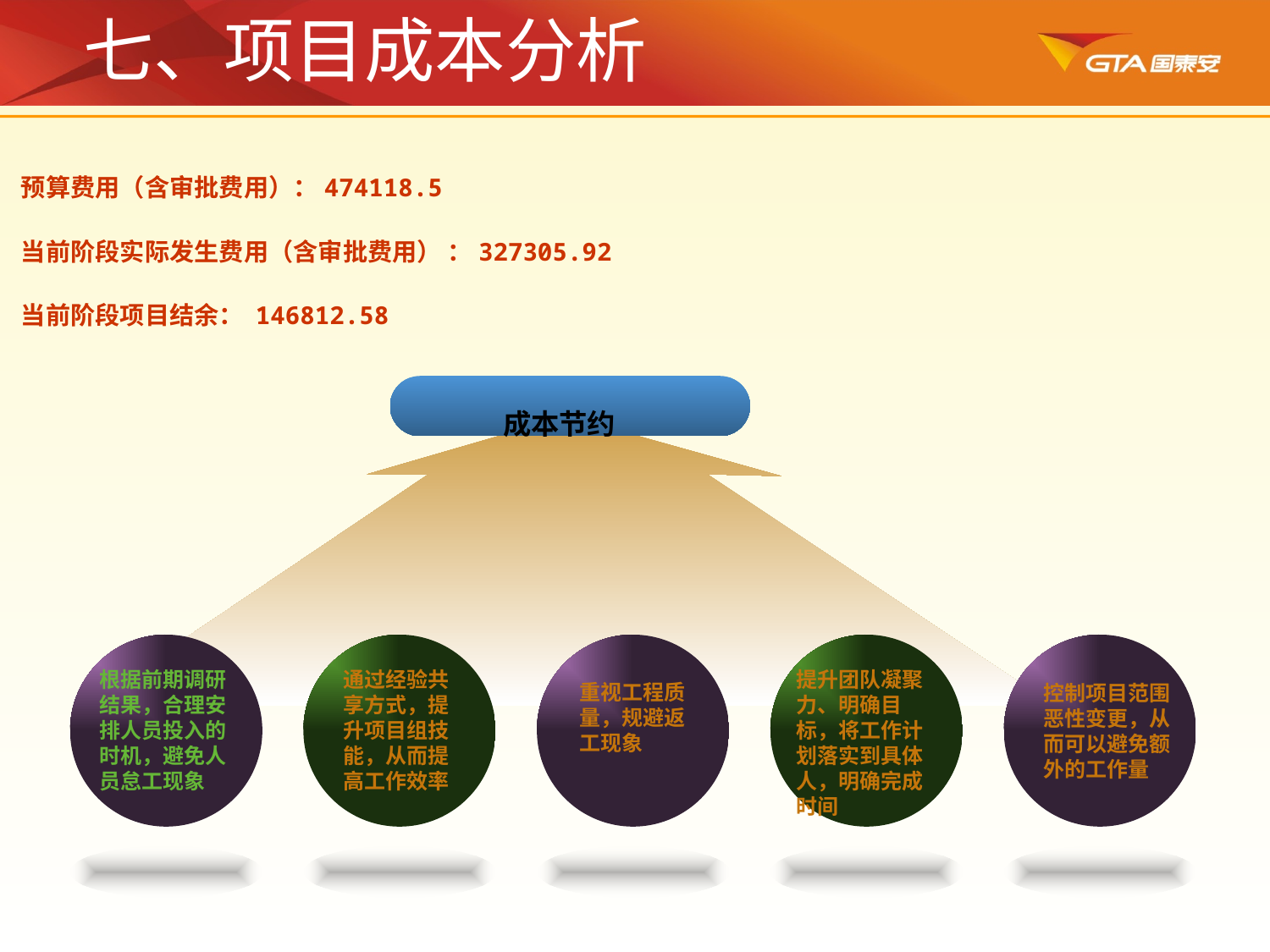

七、项目成本分析
预算费用（含审批费用）：474118.5
当前阶段实际发生费用（含审批费用） ：327305.92
当前阶段项目结余： 146812.58
               成本节约

根据前期调研结果，合理安排人员投入的时机，避免人员怠工现象
通过经验共享方式，提升项目组技能，从而提高工作效率
提升团队凝聚力、明确目标，将工作计划落实到具体人，明确完成时间
重视工程质量，规避返工现象
控制项目范围恶性变更，从而可以避免额外的工作量